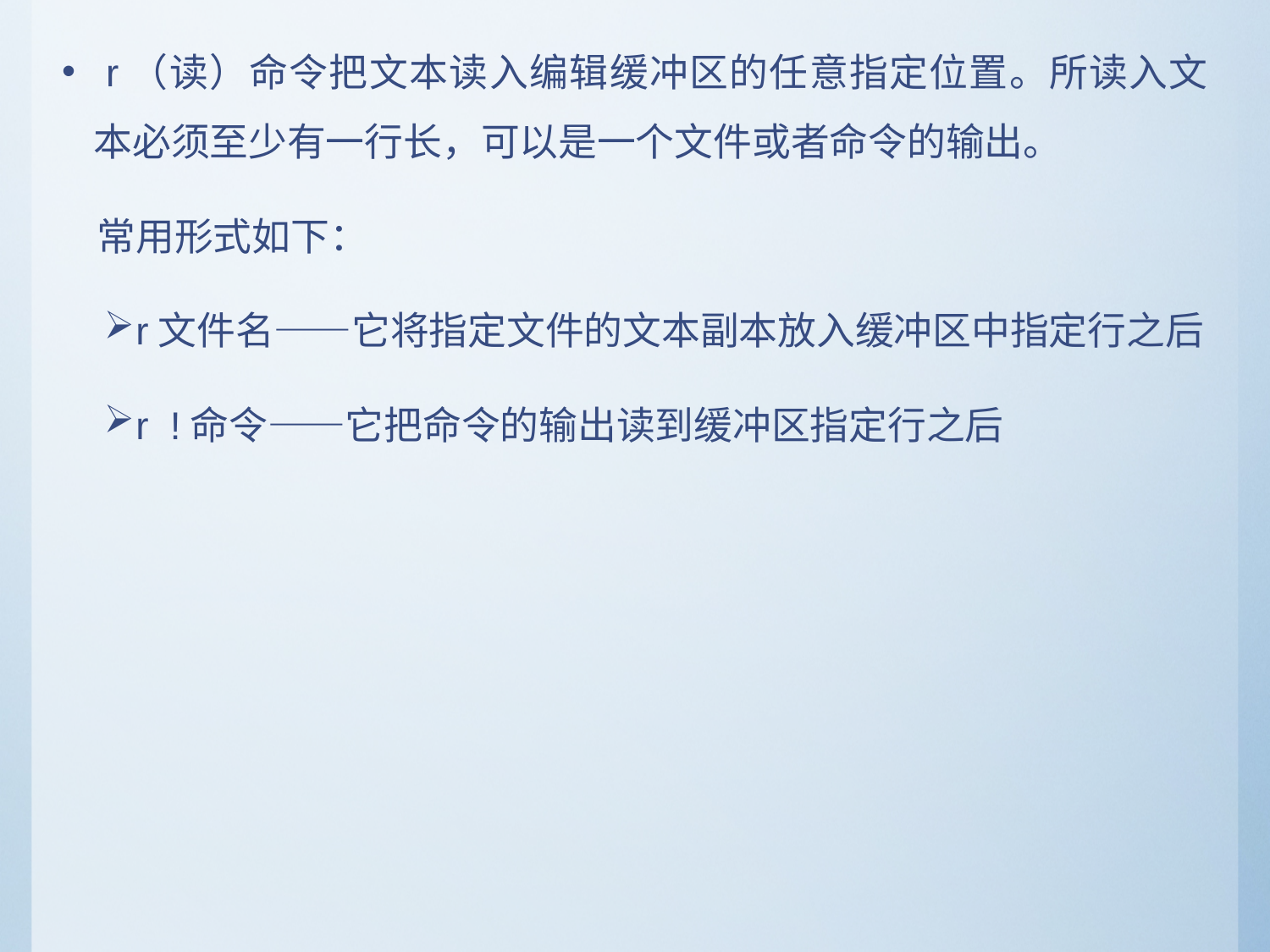

r（读）命令把文本读入编辑缓冲区的任意指定位置。所读入文本必须至少有一行长，可以是一个文件或者命令的输出。
   常用形式如下：
r文件名——它将指定文件的文本副本放入缓冲区中指定行之后
r  !命令——它把命令的输出读到缓冲区指定行之后